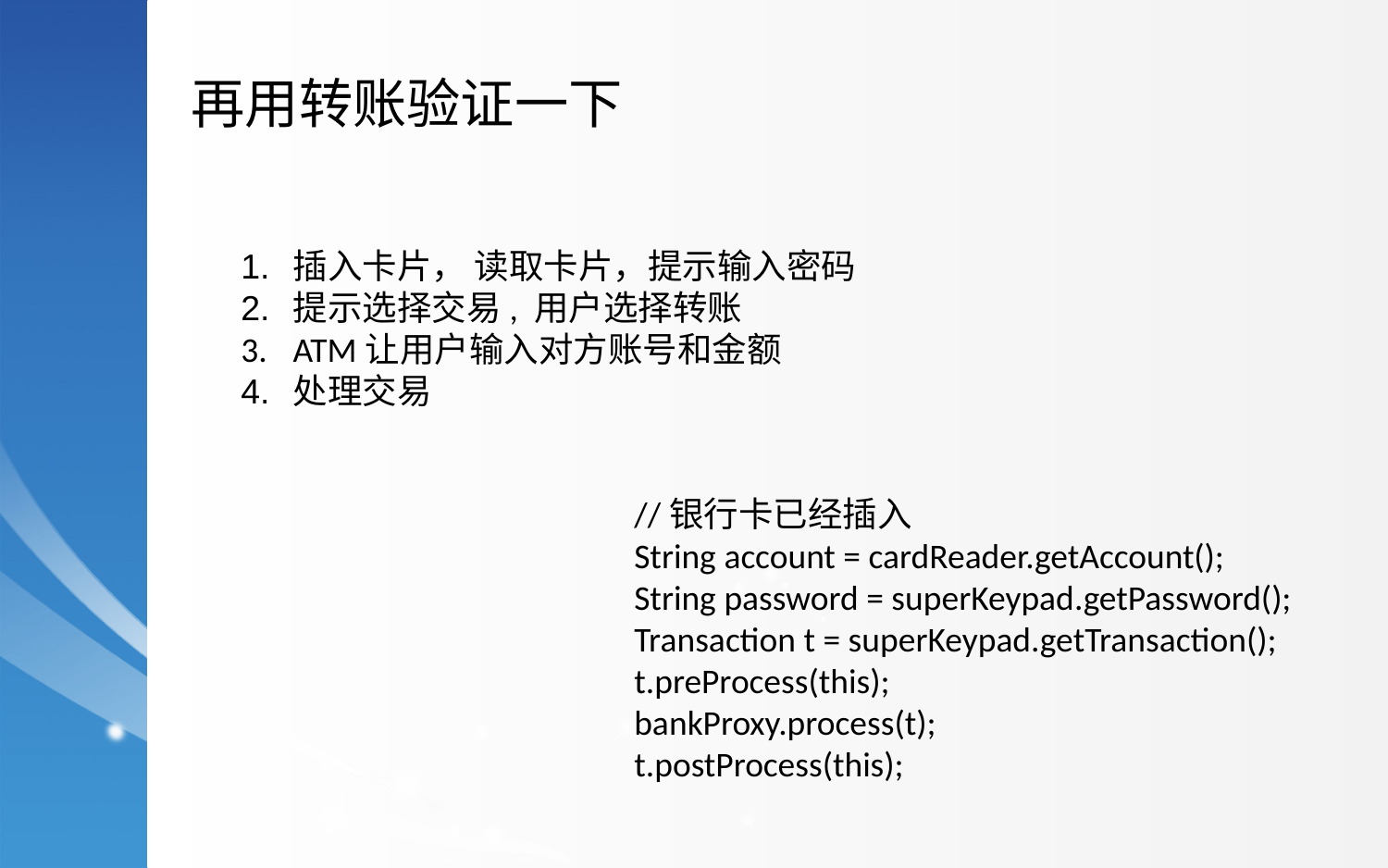

再用转账验证一下

插入卡片， 读取卡片，提示输入密码
提示选择交易, 用户选择转账
ATM让用户输入对方账号和金额
处理交易
//银行卡已经插入
String account = cardReader.getAccount();
String password = superKeypad.getPassword();
Transaction t = superKeypad.getTransaction();
t.preProcess(this);
bankProxy.process(t);
t.postProcess(this);